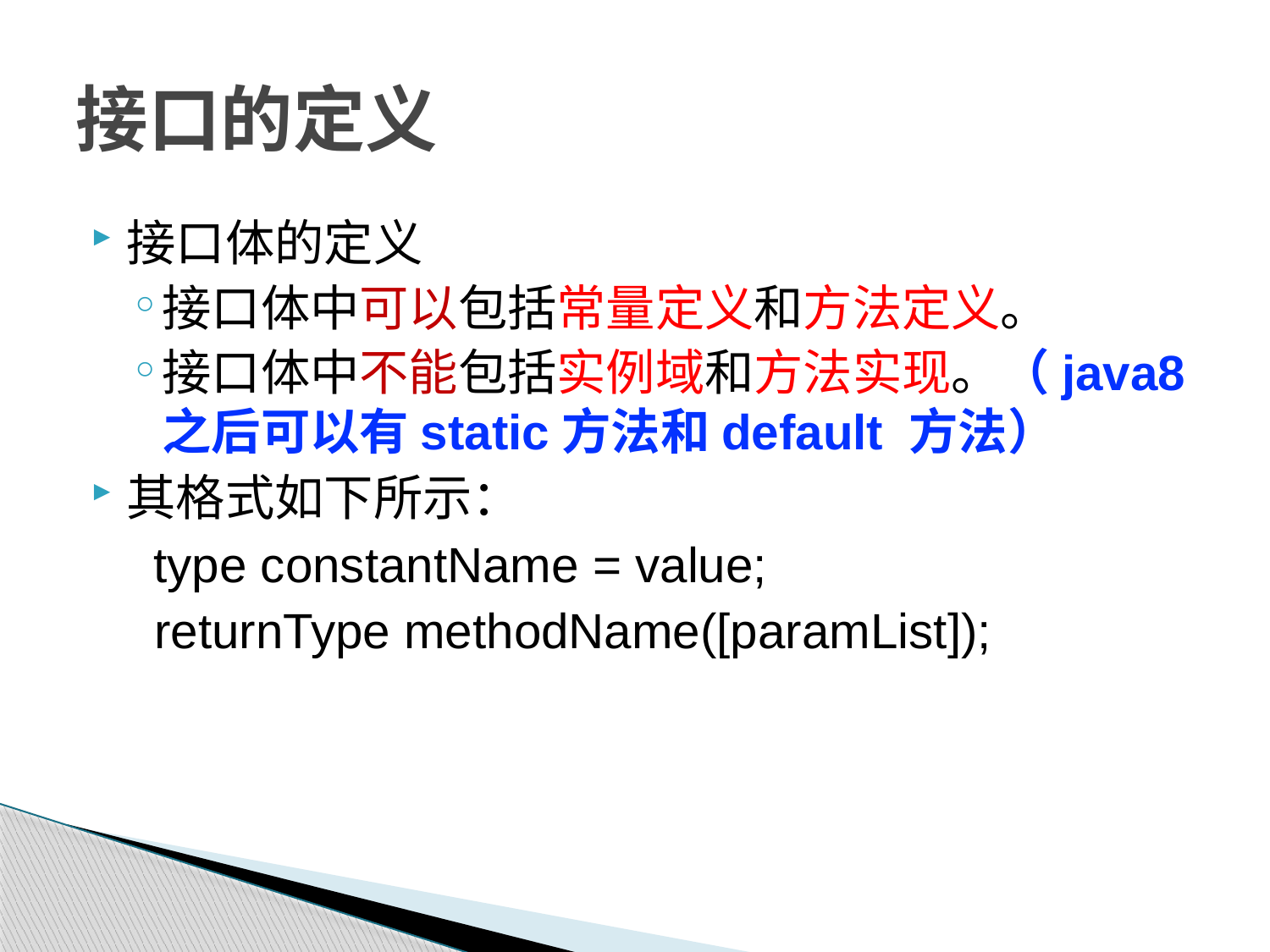

# 接口的定义
接口体的定义
接口体中可以包括常量定义和方法定义。
接口体中不能包括实例域和方法实现。（java8 之后可以有static方法和default 方法）
其格式如下所示：
 	  type constantName = value;
	  returnType methodName([paramList]);